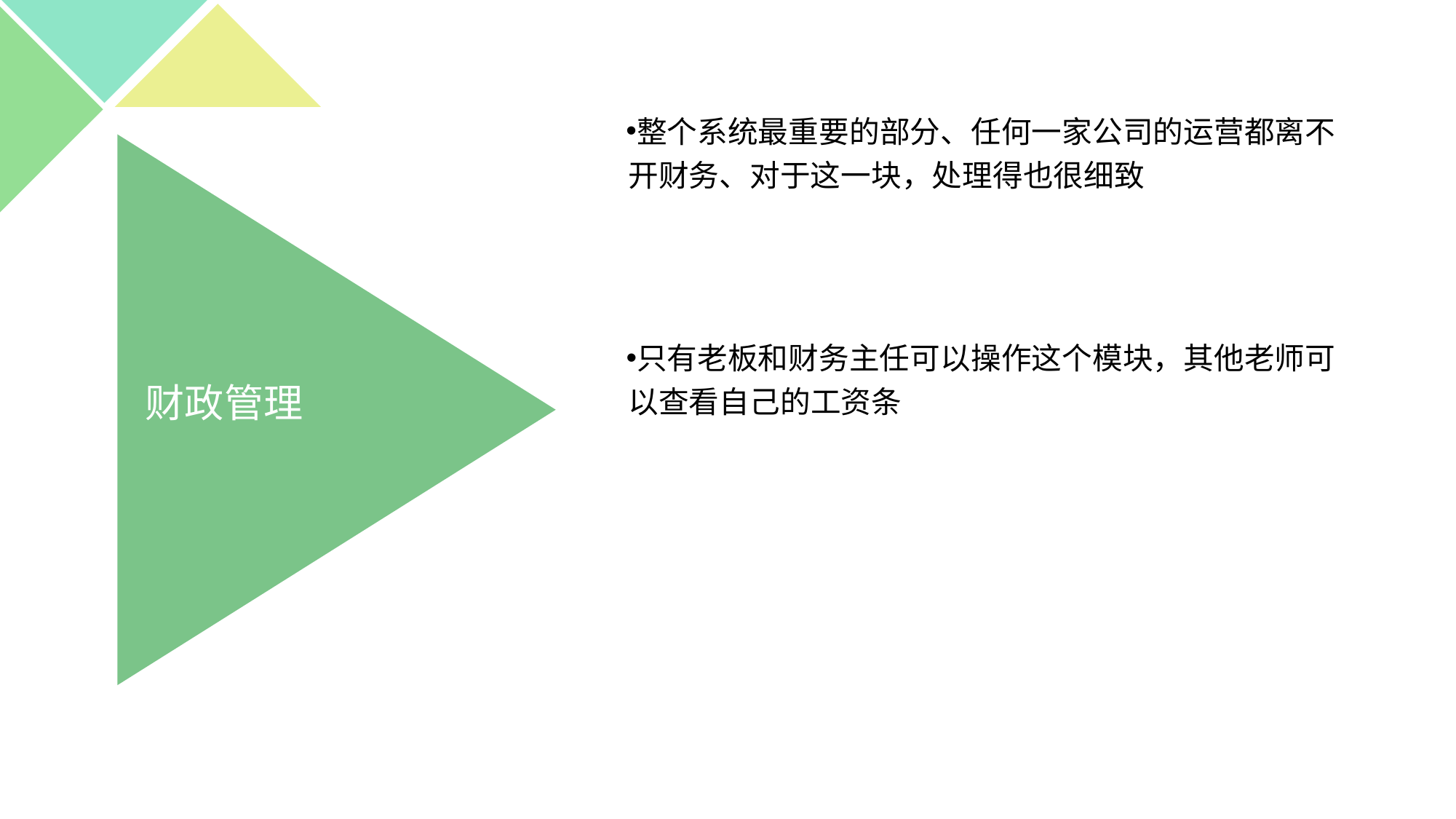

整个系统最重要的部分、任何一家公司的运营都离不开财务、对于这一块，处理得也很细致

财政管理
只有老板和财务主任可以操作这个模块，其他老师可以查看自己的工资条